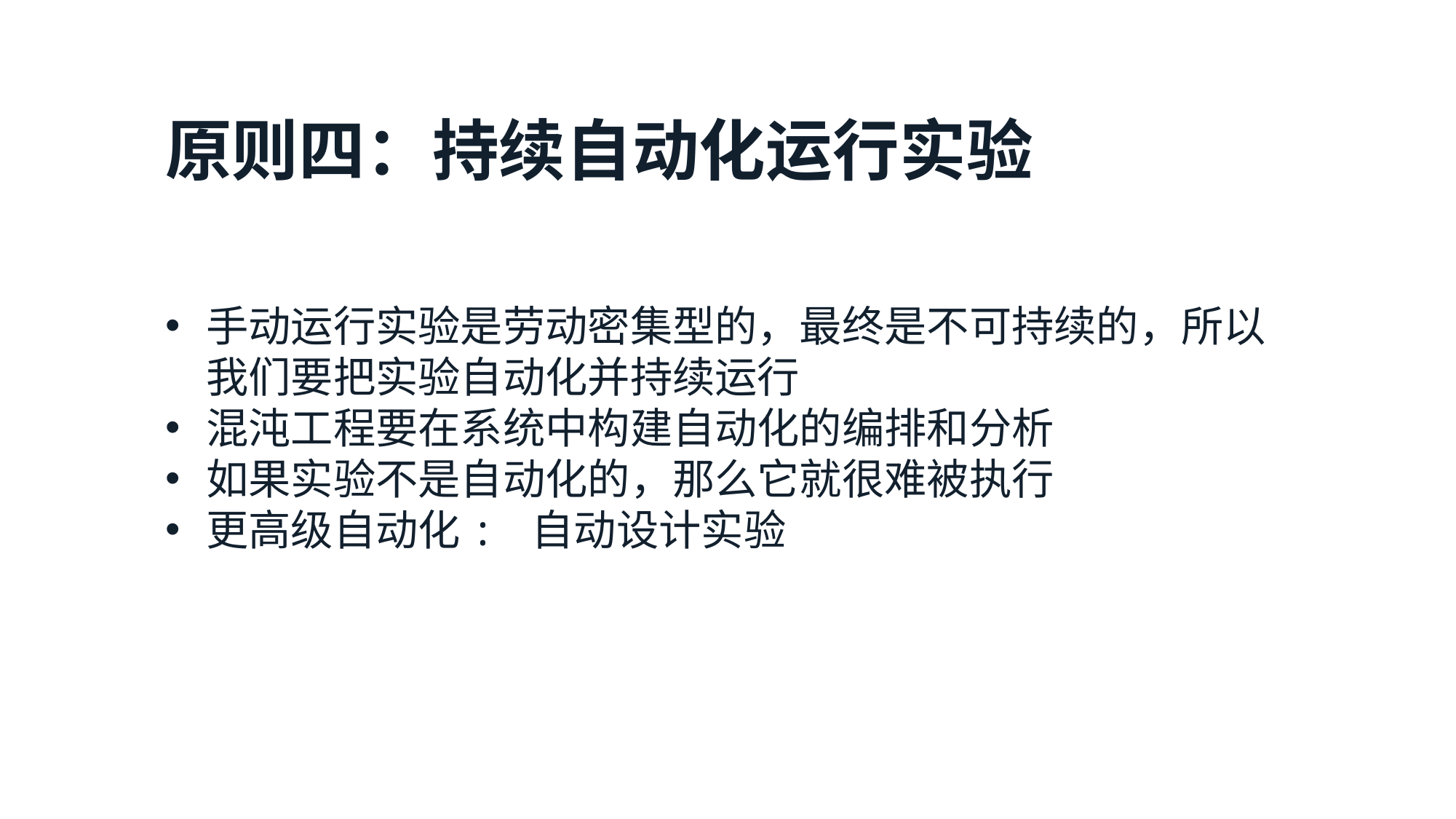

原则四：持续自动化运行实验
手动运行实验是劳动密集型的，最终是不可持续的，所以我们要把实验自动化并持续运行
混沌工程要在系统中构建自动化的编排和分析
如果实验不是自动化的，那么它就很难被执行
更高级自动化: 自动设计实验